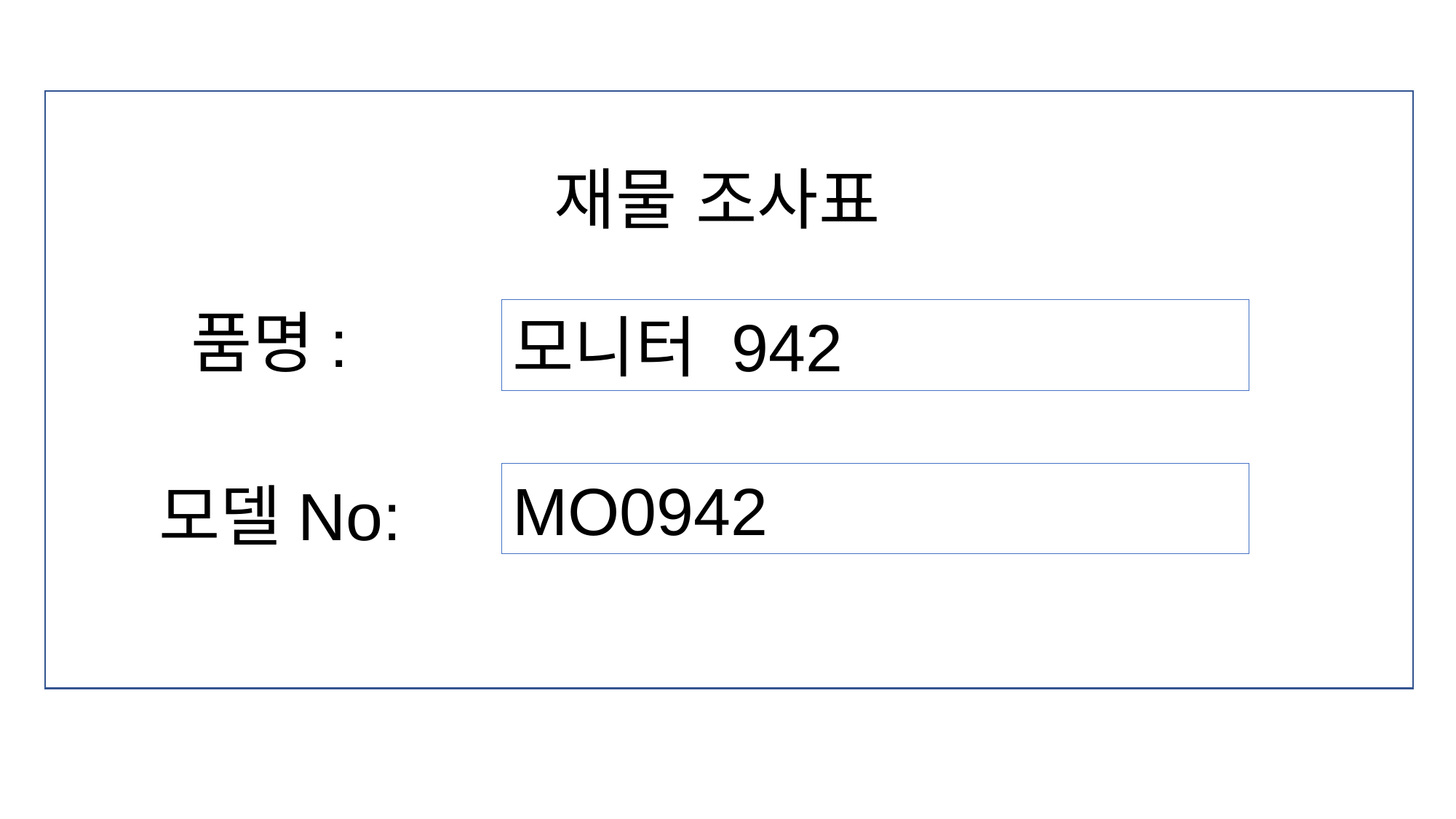

재물 조사표
품명:
모니터 942
MO0942
모델No: